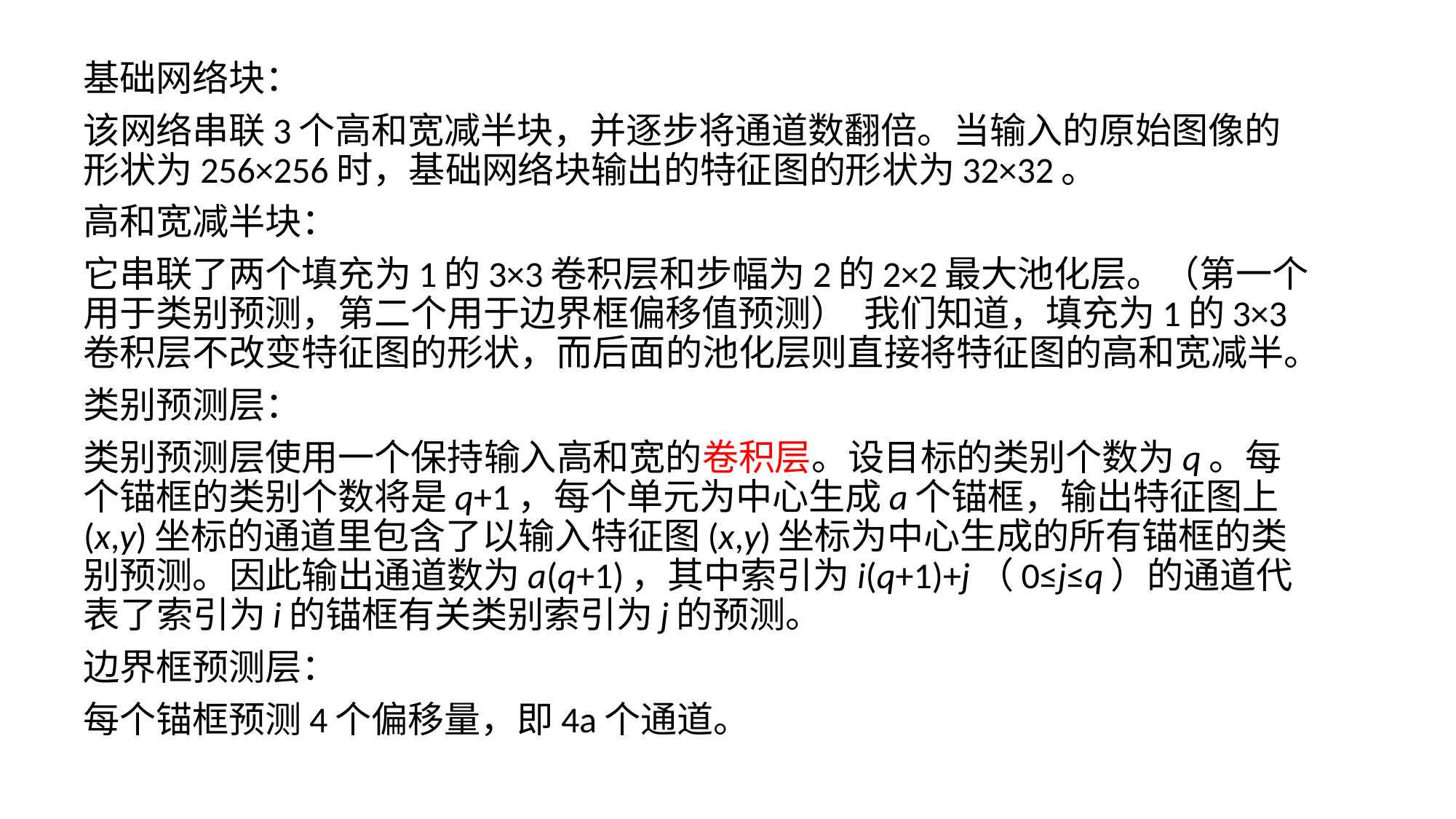

基础网络块：
该网络串联3个高和宽减半块，并逐步将通道数翻倍。当输入的原始图像的形状为256×256时，基础网络块输出的特征图的形状为32×32。
高和宽减半块：
它串联了两个填充为1的3×3卷积层和步幅为2的2×2最大池化层。（第一个用于类别预测，第二个用于边界框偏移值预测）  我们知道，填充为1的3×3卷积层不改变特征图的形状，而后面的池化层则直接将特征图的高和宽减半。
类别预测层：
类别预测层使用一个保持输入高和宽的卷积层。设目标的类别个数为q。每个锚框的类别个数将是q+1，每个单元为中心生成a个锚框，输出特征图上(x,y)坐标的通道里包含了以输入特征图(x,y)坐标为中心生成的所有锚框的类别预测。因此输出通道数为a(q+1)，其中索引为i(q+1)+j（0≤j≤q）的通道代表了索引为i的锚框有关类别索引为j的预测。
边界框预测层：
每个锚框预测4个偏移量，即4a个通道。